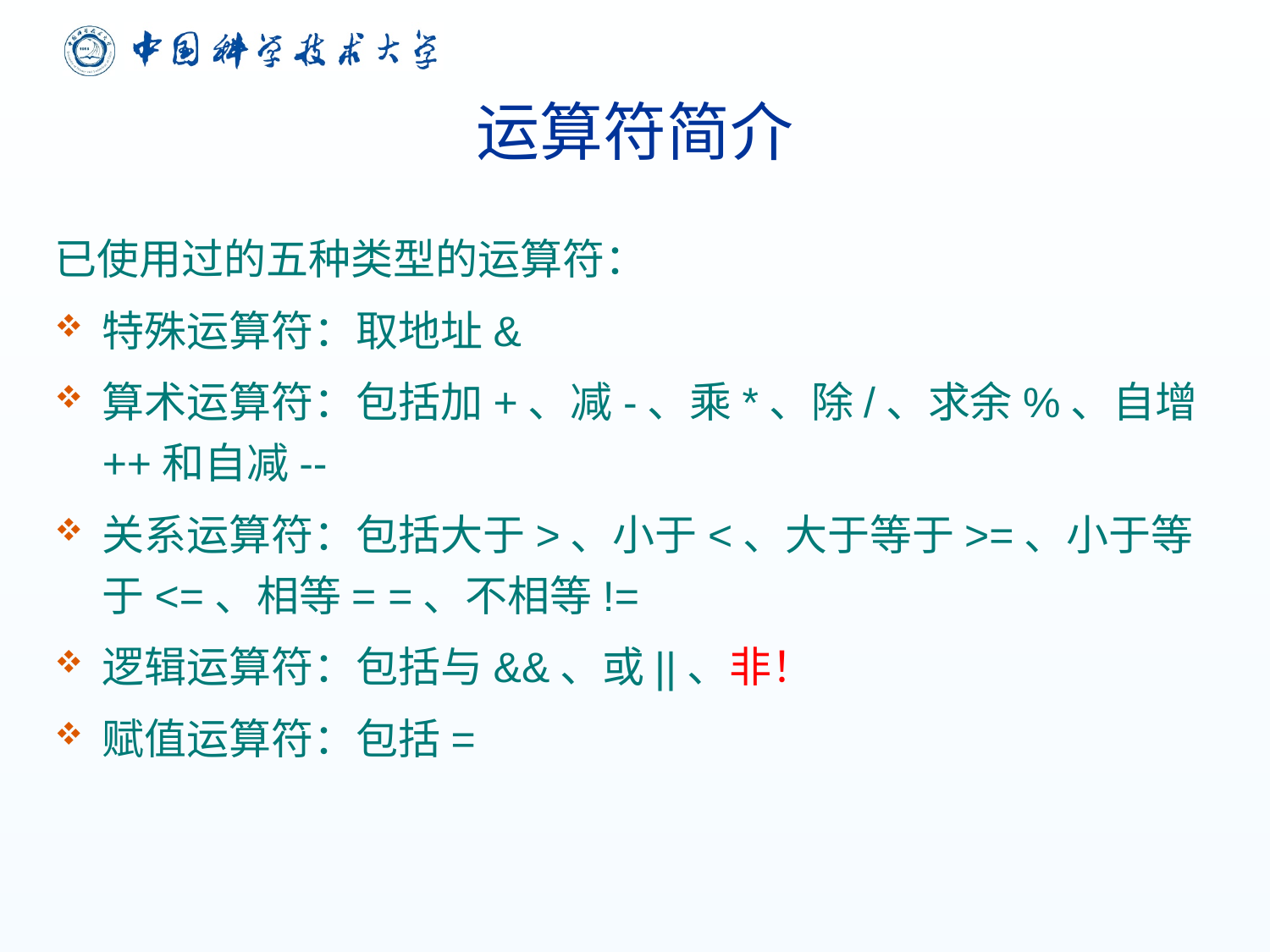

# 运算符简介
已使用过的五种类型的运算符：
特殊运算符：取地址&
算术运算符：包括加+、减-、乘*、除/、求余%、自增++和自减--
关系运算符：包括大于>、小于<、大于等于>=、小于等于<=、相等= =、不相等!=
逻辑运算符：包括与&&、或||、非！
赋值运算符：包括=